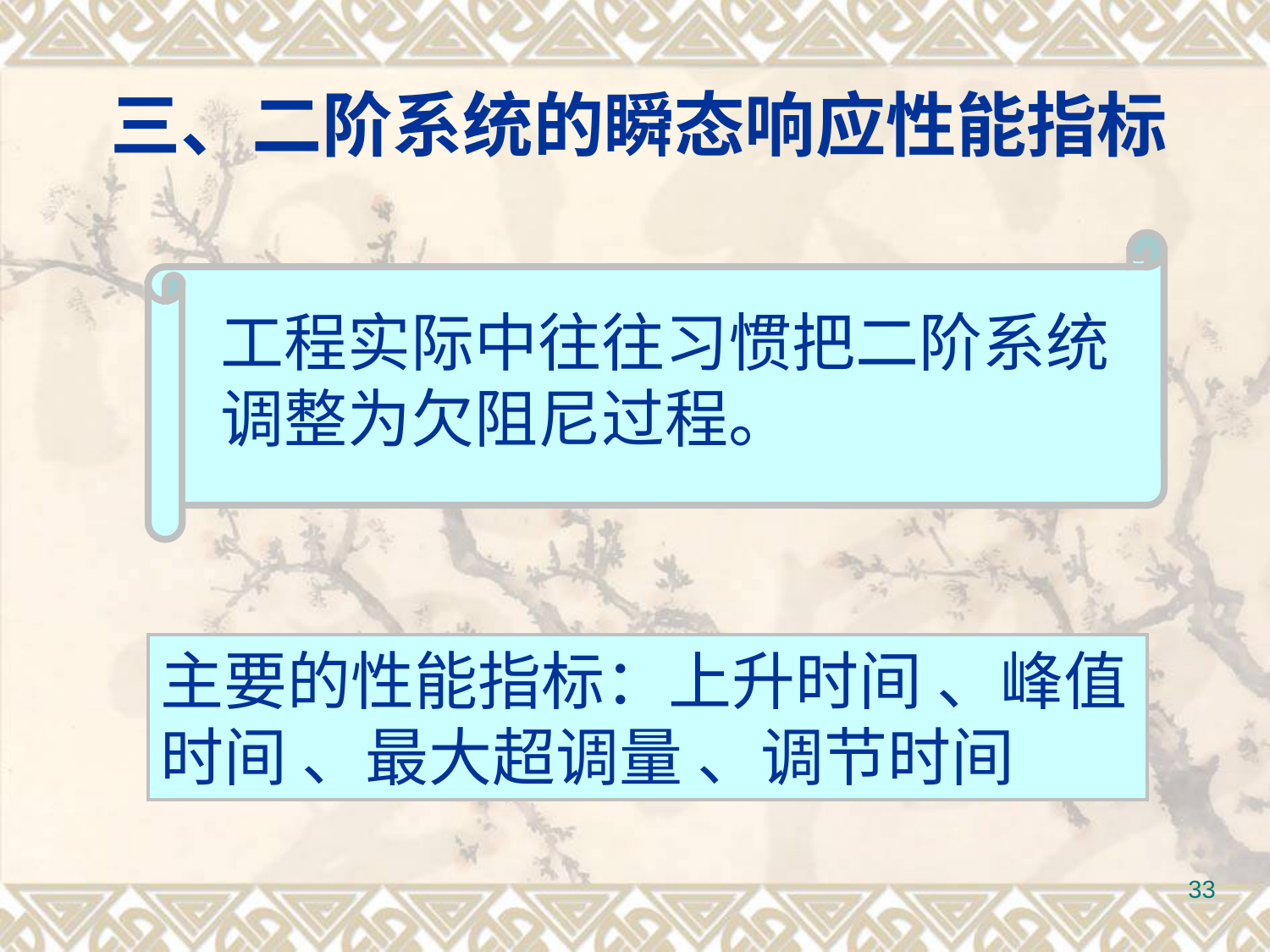

三、二阶系统的瞬态响应性能指标

工程实际中往往习惯把二阶系统调整为欠阻尼过程。
主要的性能指标：上升时间 、峰值时间 、最大超调量 、调节时间
33
33